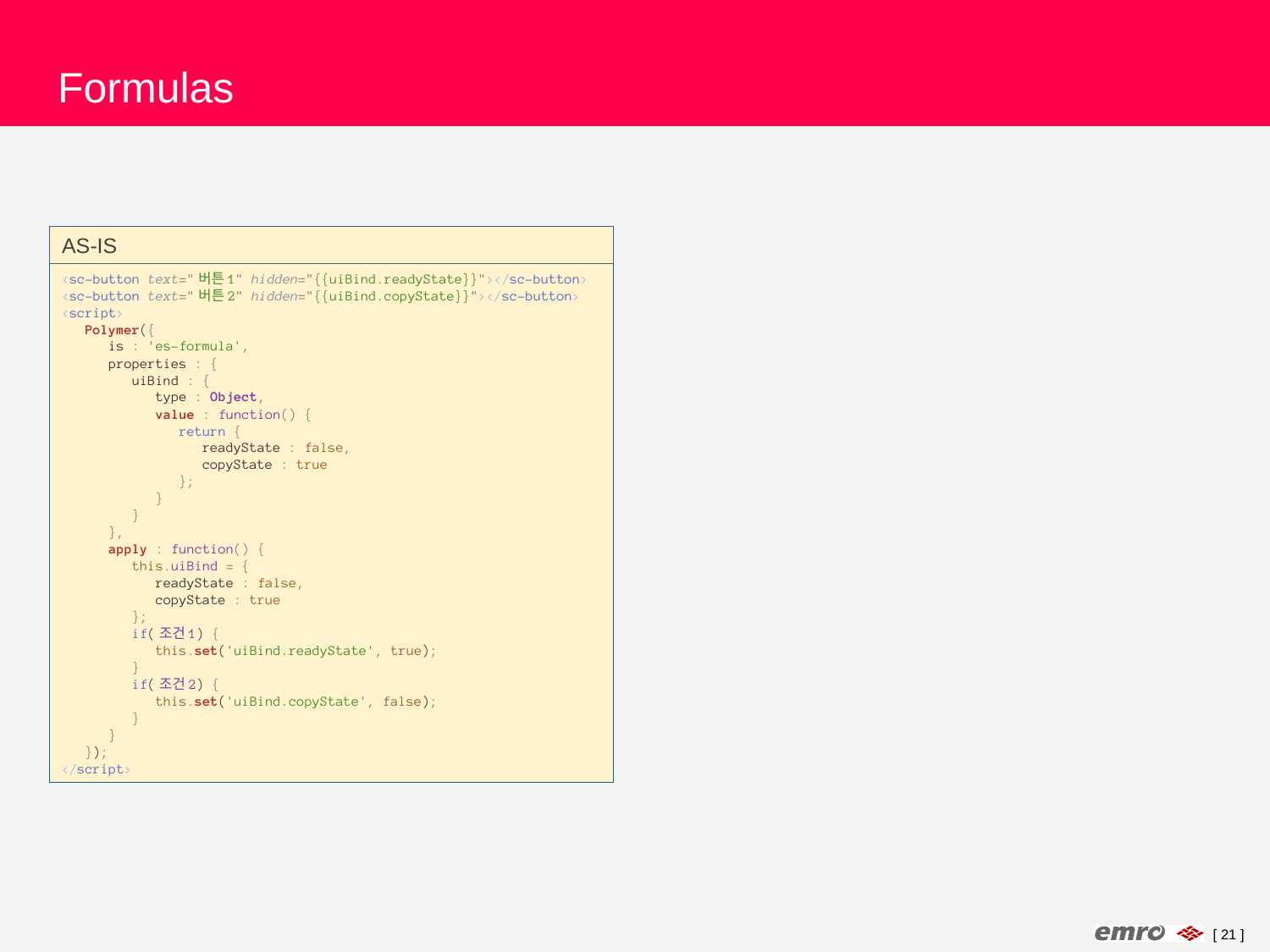

Formulas
AS-IS
<sc-button text="버튼1" hidden="{{uiBind.readyState}}"></sc-button>
<sc-button text="버튼2" hidden="{{uiBind.copyState}}"></sc-button>
<script>
   Polymer({
      is : 'es-formula',
      properties : {
         uiBind : {
            type : Object,
            value : function() {
               return {
                  readyState : false,
                  copyState : true
               };
            }
         }
      },
      apply : function() {
         this.uiBind = {
            readyState : false,
            copyState : true
         };
         if(조건1) {
            this.set('uiBind.readyState', true);
         }
         if(조건2) {
            this.set('uiBind.copyState', false);
         }
      }
   });
</script>